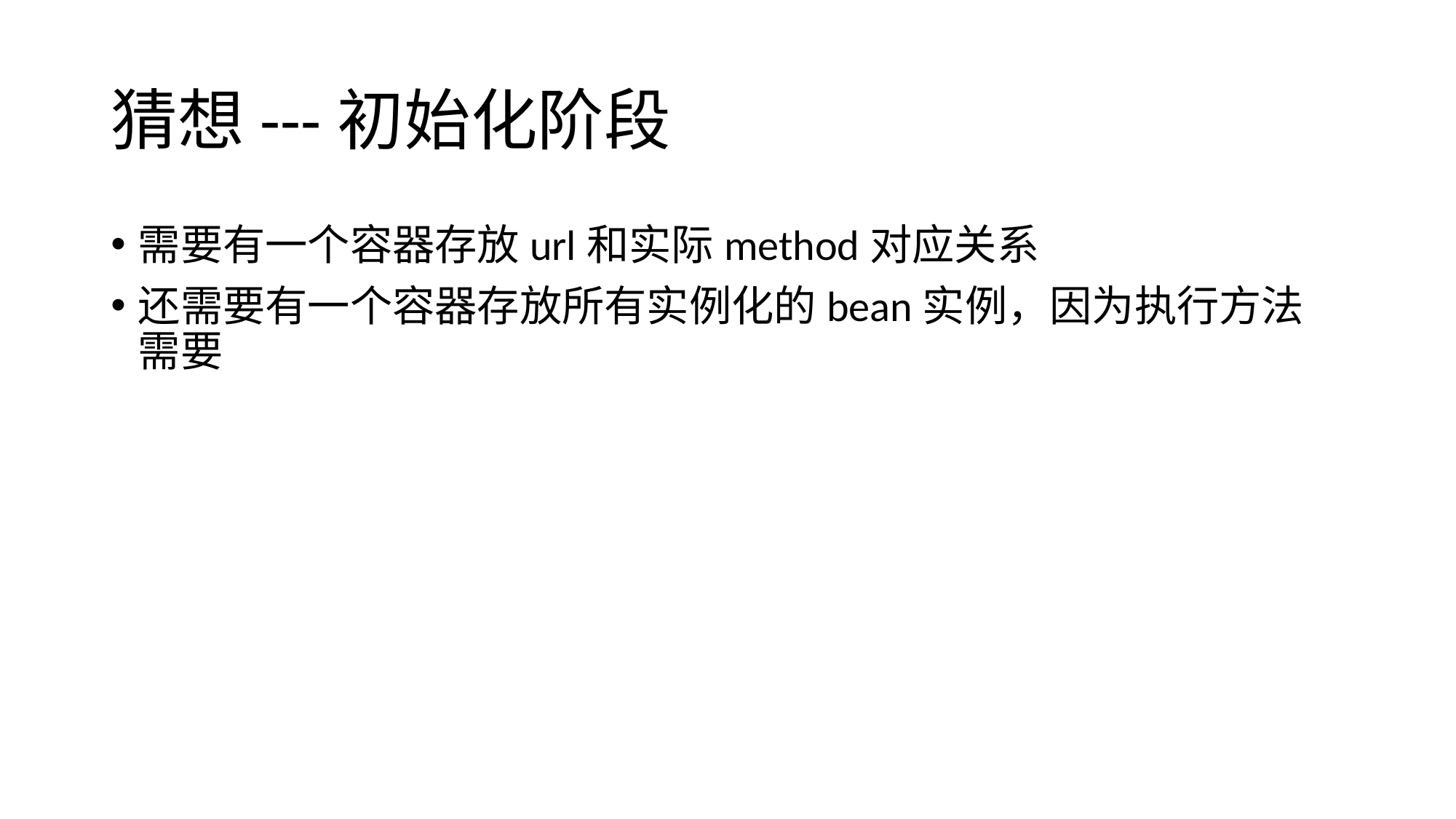

# 猜想---初始化阶段
需要有一个容器存放url和实际method对应关系
还需要有一个容器存放所有实例化的bean实例，因为执行方法需要